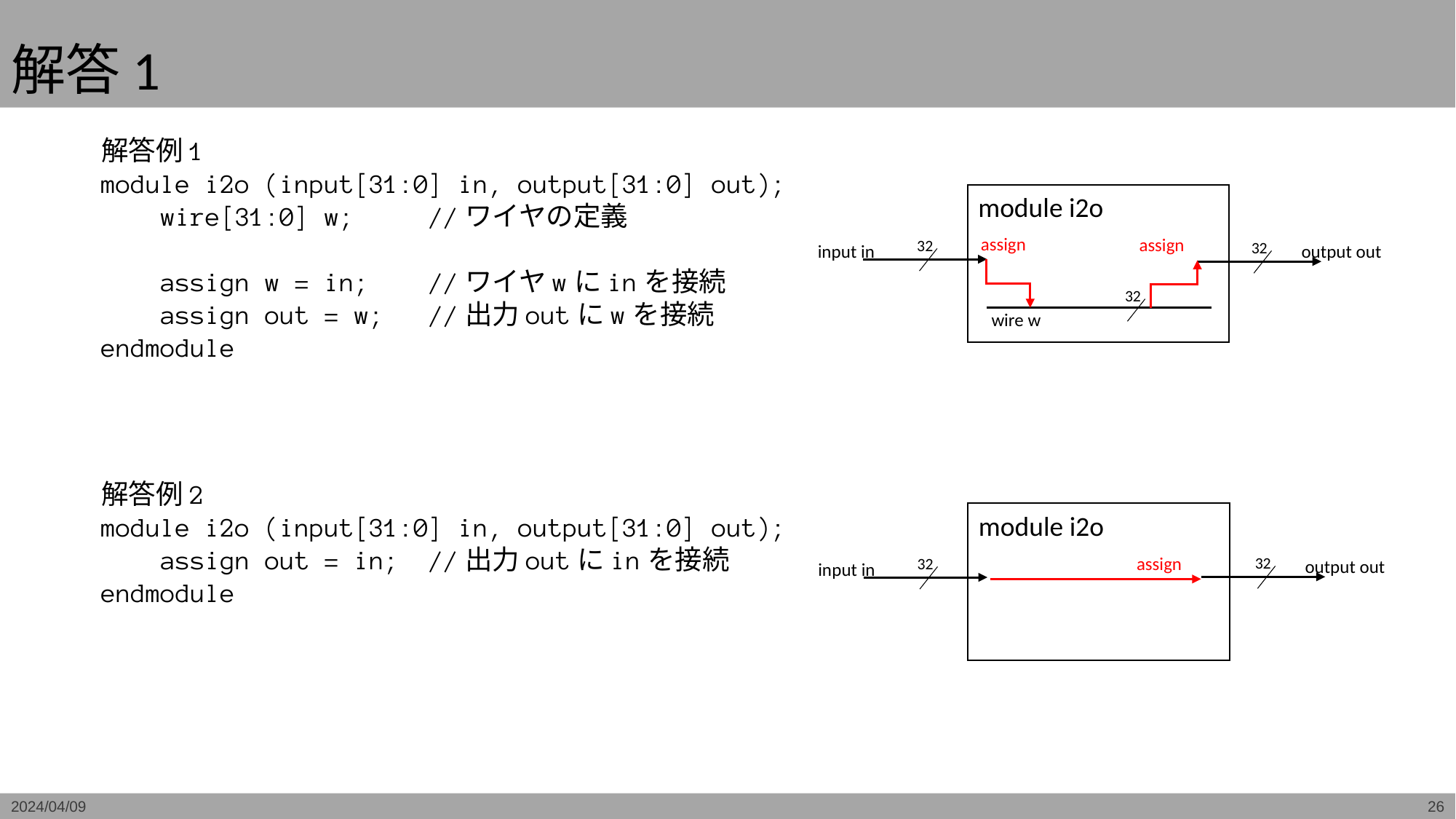

# 解答1
解答例1
module i2o (input[31:0] in, output[31:0] out);
    wire[31:0] w;	//ワイヤの定義

    assign w = in;	//ワイヤwにinを接続
    assign out = w; 	//出力outにwを接続
endmodule
module i2o
assign
assign
32
32
input in
output out
32
wire w
解答例2
module i2o (input[31:0] in, output[31:0] out);
    assign out = in; 	//出力outにinを接続
endmodule
module i2o
assign
32
32
output out
input in
2024/04/09
26